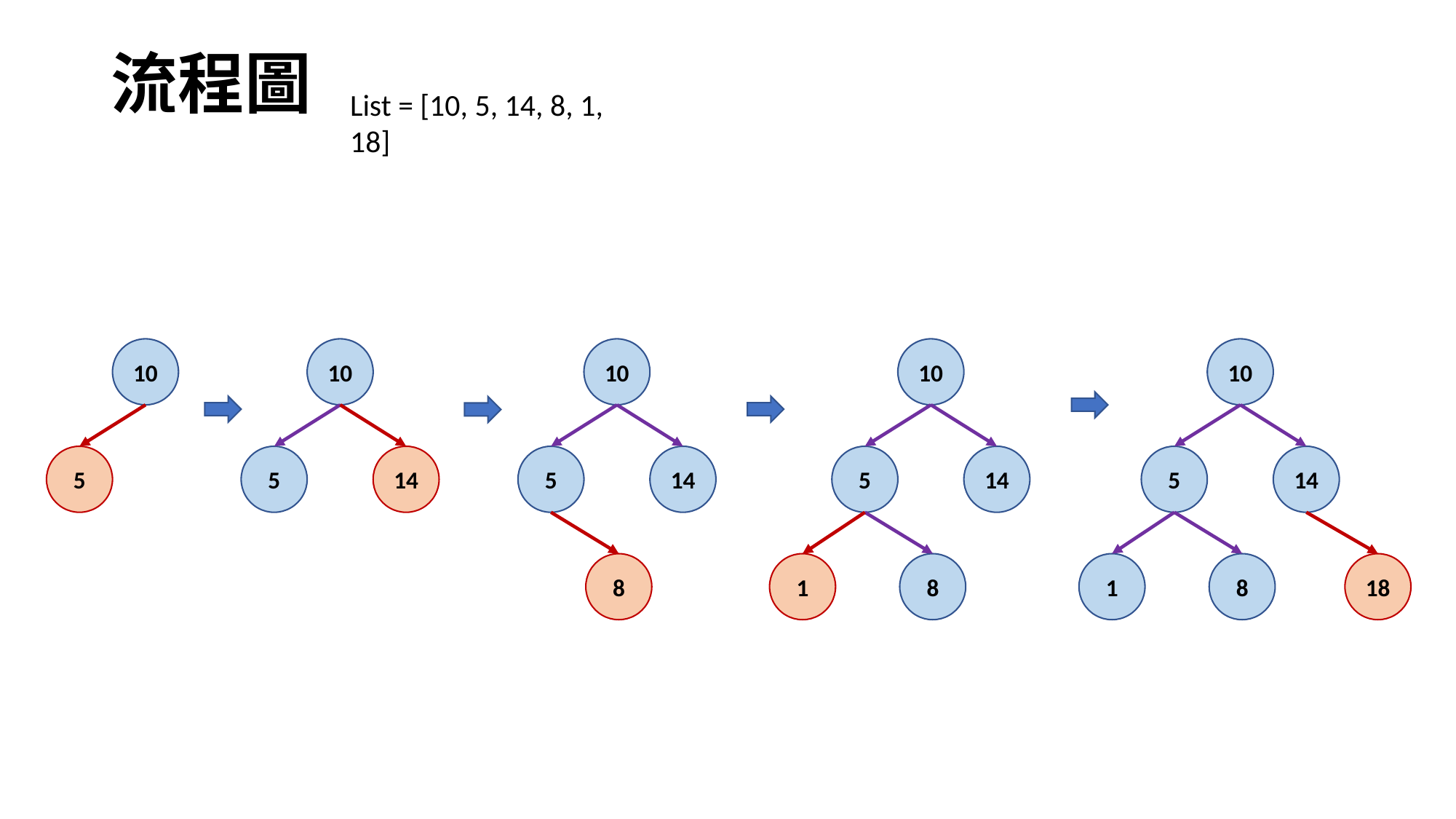

# 流程圖
List = [10, 5, 14, 8, 1, 18]
10
10
10
10
10

5
5
5
5
5
14
14
14
14
8
1
8
1
8
18